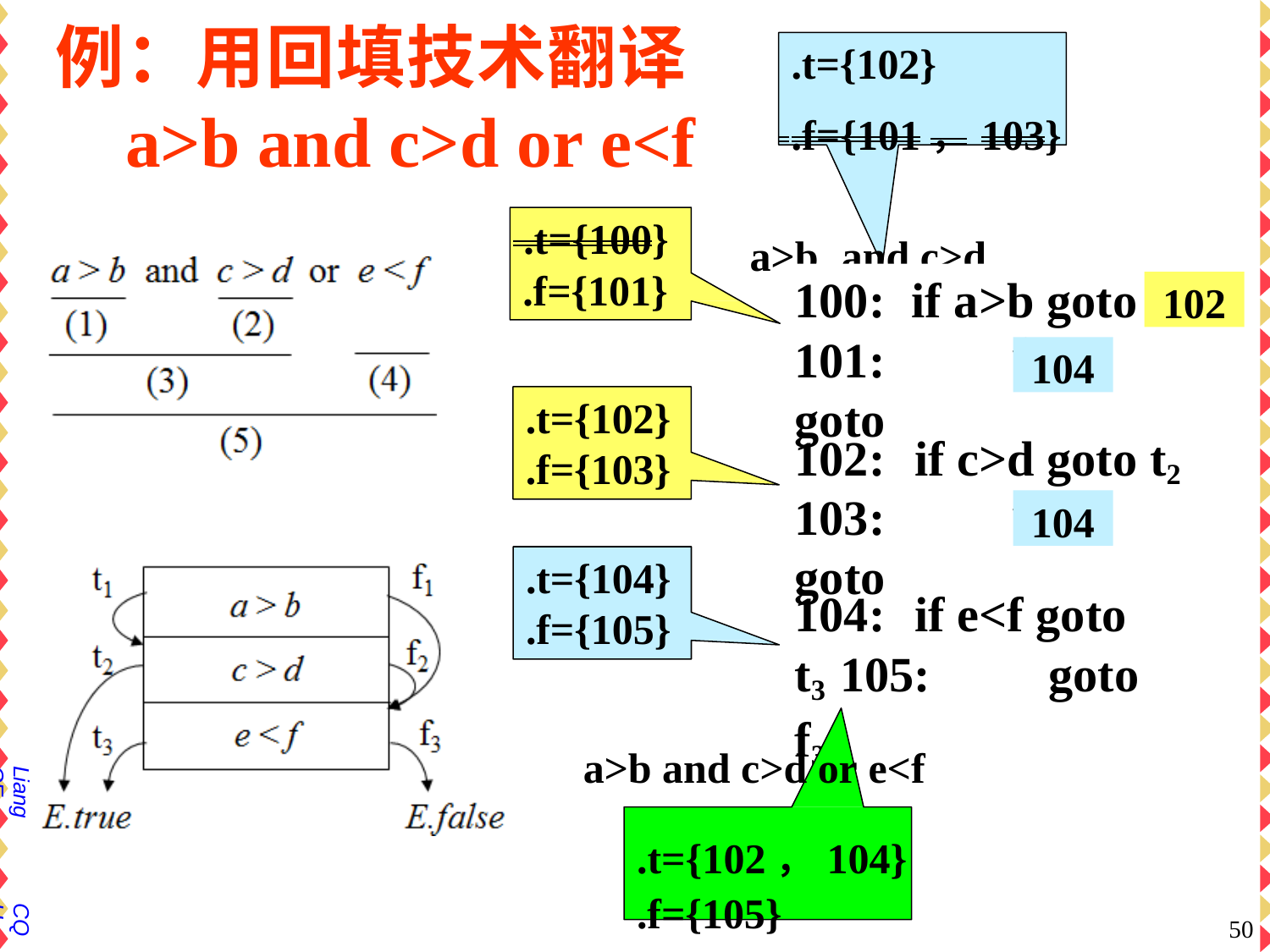

# 例：用回填技术翻译
a>b and c>d or e<f

.t={102}
 .f={101，103}
a>b	and c>d

 .t={100}
.f={101}

100:	if a>b goto
102
t1
101:	goto
f1
104

.t={102}
.f={103}
102:	if c>d goto t2
103:	goto
104
f2

.t={104}
.f={105}

104:	if e<f goto t3  105:	goto f3

a>b and c>d or e<f
.t={102，104}
.f={105}
Liang GE
CQU
50